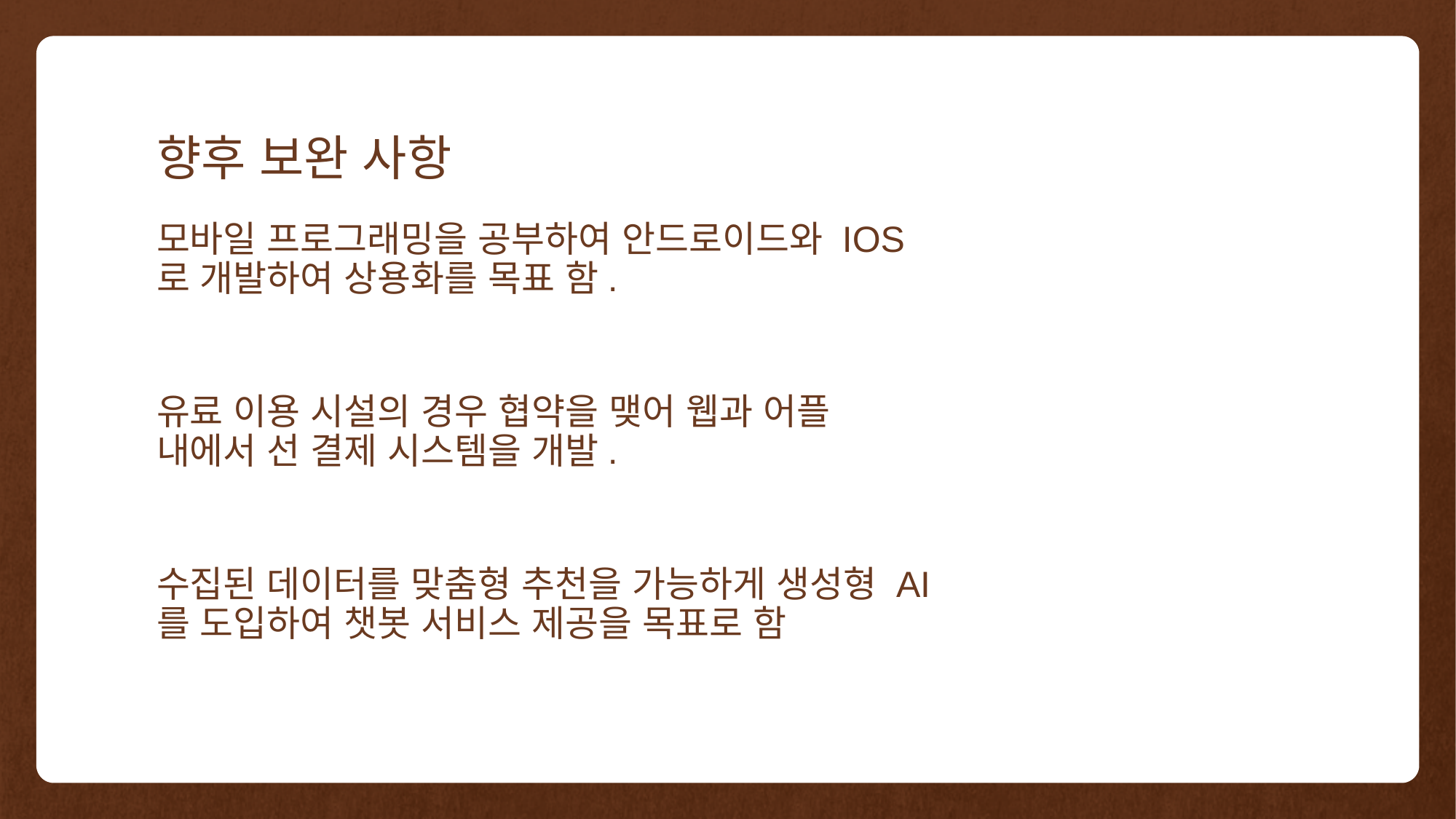

# 향후 보완 사항
모바일 프로그래밍을 공부하여 안드로이드와 IOS로 개발하여 상용화를 목표 함.

유료 이용 시설의 경우 협약을 맺어 웹과 어플 내에서 선 결제 시스템을 개발.

수집된 데이터를 맞춤형 추천을 가능하게 생성형 AI를 도입하여 챗봇 서비스 제공을 목표로 함